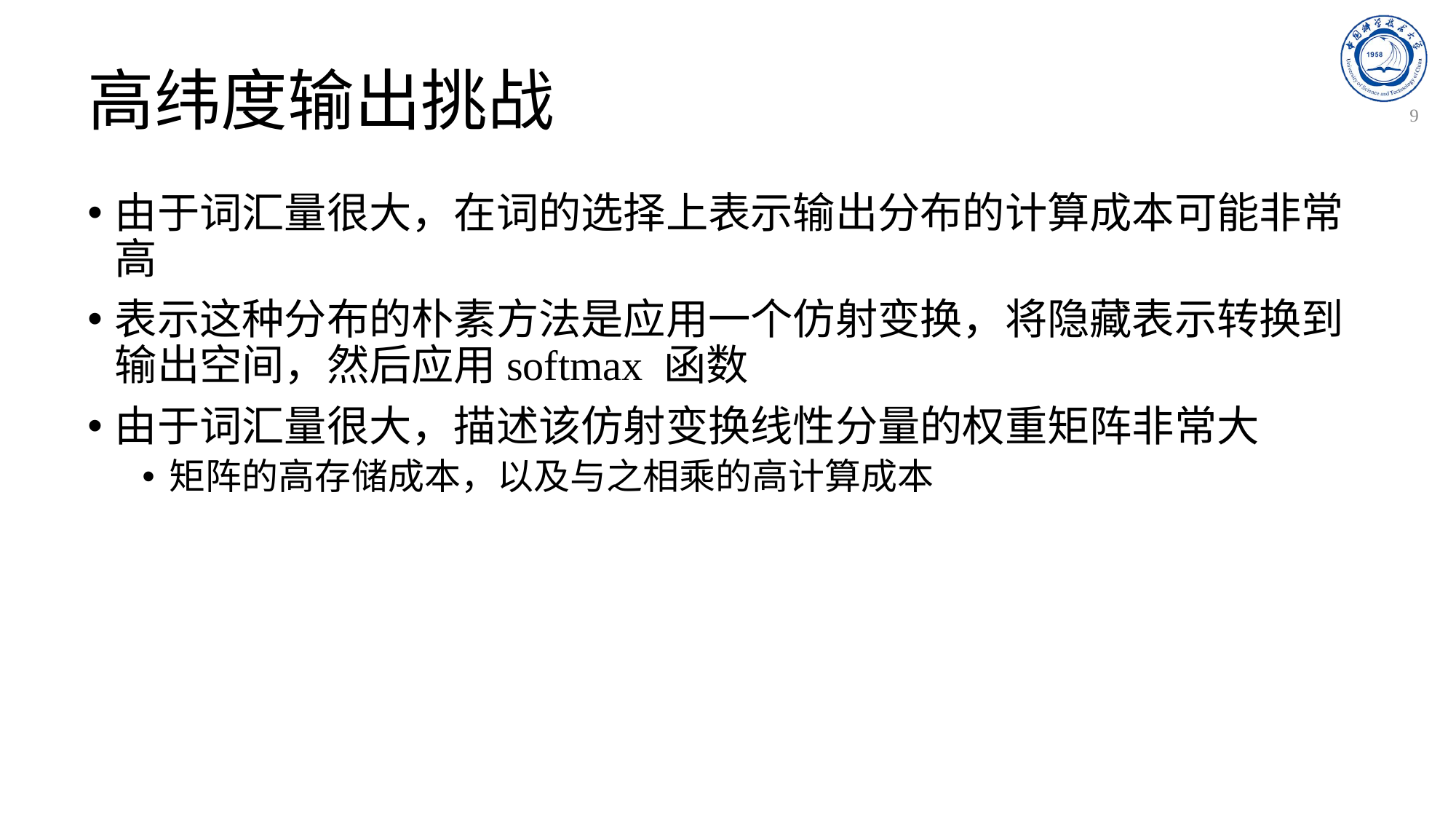

# 高纬度输出挑战
9
由于词汇量很大，在词的选择上表示输出分布的计算成本可能非常高
表示这种分布的朴素方法是应用一个仿射变换，将隐藏表示转换到输出空间，然后应用softmax 函数
由于词汇量很大，描述该仿射变换线性分量的权重矩阵非常大
矩阵的高存储成本，以及与之相乘的高计算成本